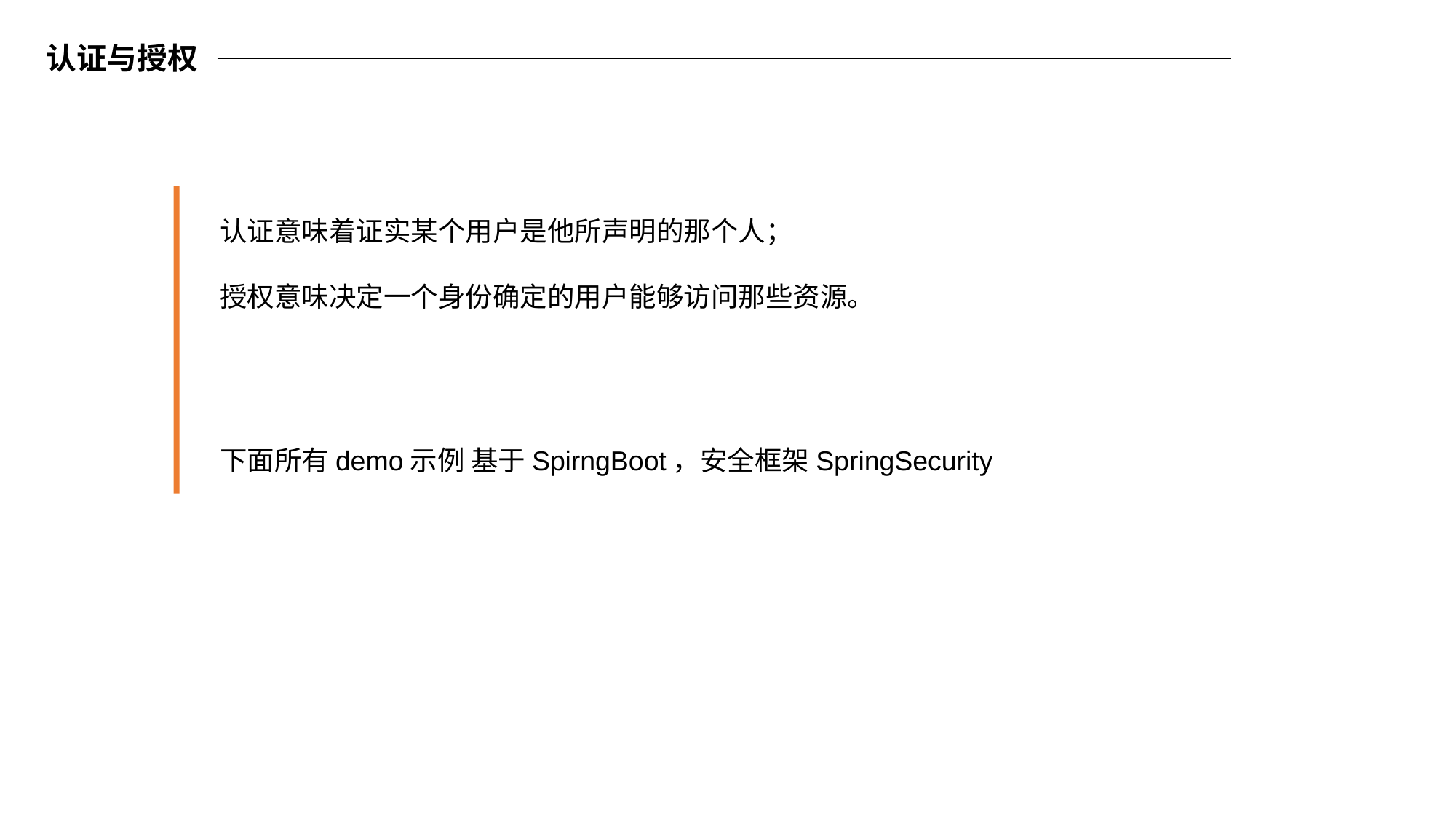

认证与授权

认证意味着证实某个用户是他所声明的那个人；

授权意味决定一个身份确定的用户能够访问那些资源。

下面所有demo示例 基于SpirngBoot，安全框架SpringSecurity